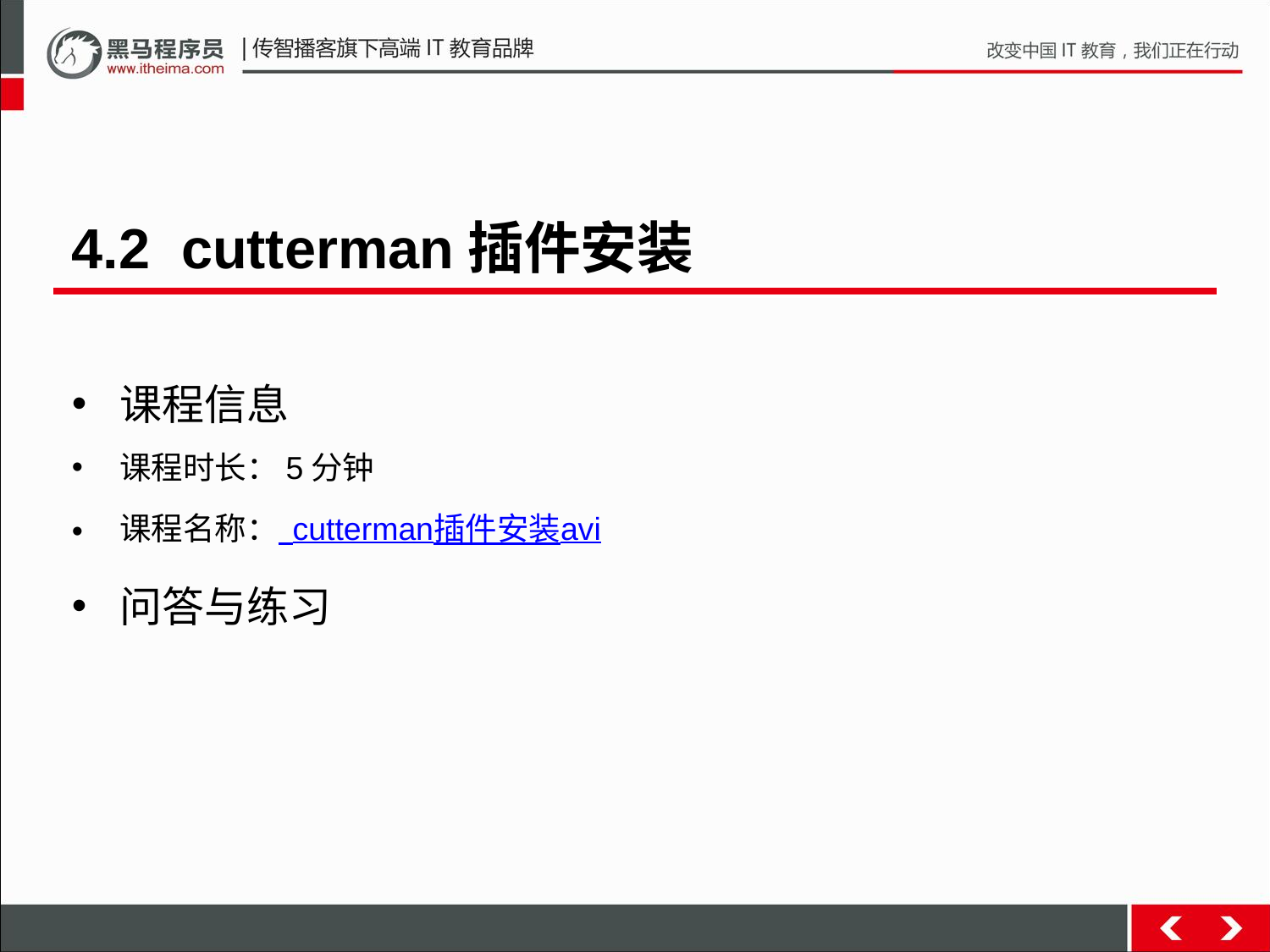

4.2  cutterman插件安装
课程信息
课程时长：5分钟
课程名称：  cutterman插件安装avi
问答与练习